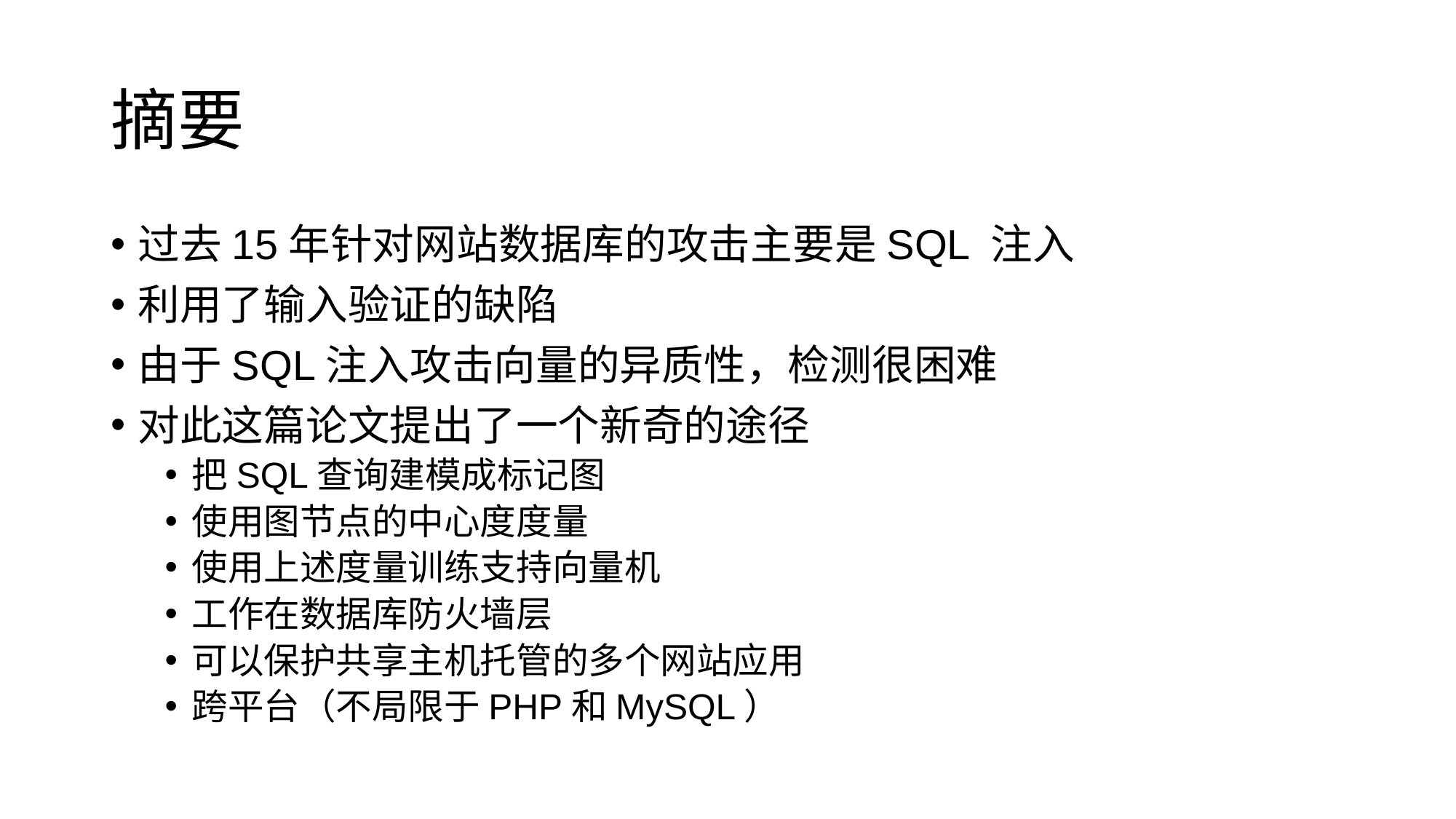

# 摘要
过去15年针对网站数据库的攻击主要是SQL 注入
利用了输入验证的缺陷
由于SQL注入攻击向量的异质性，检测很困难
对此这篇论文提出了一个新奇的途径
把SQL查询建模成标记图
使用图节点的中心度度量
使用上述度量训练支持向量机
工作在数据库防火墙层
可以保护共享主机托管的多个网站应用
跨平台（不局限于PHP和MySQL）